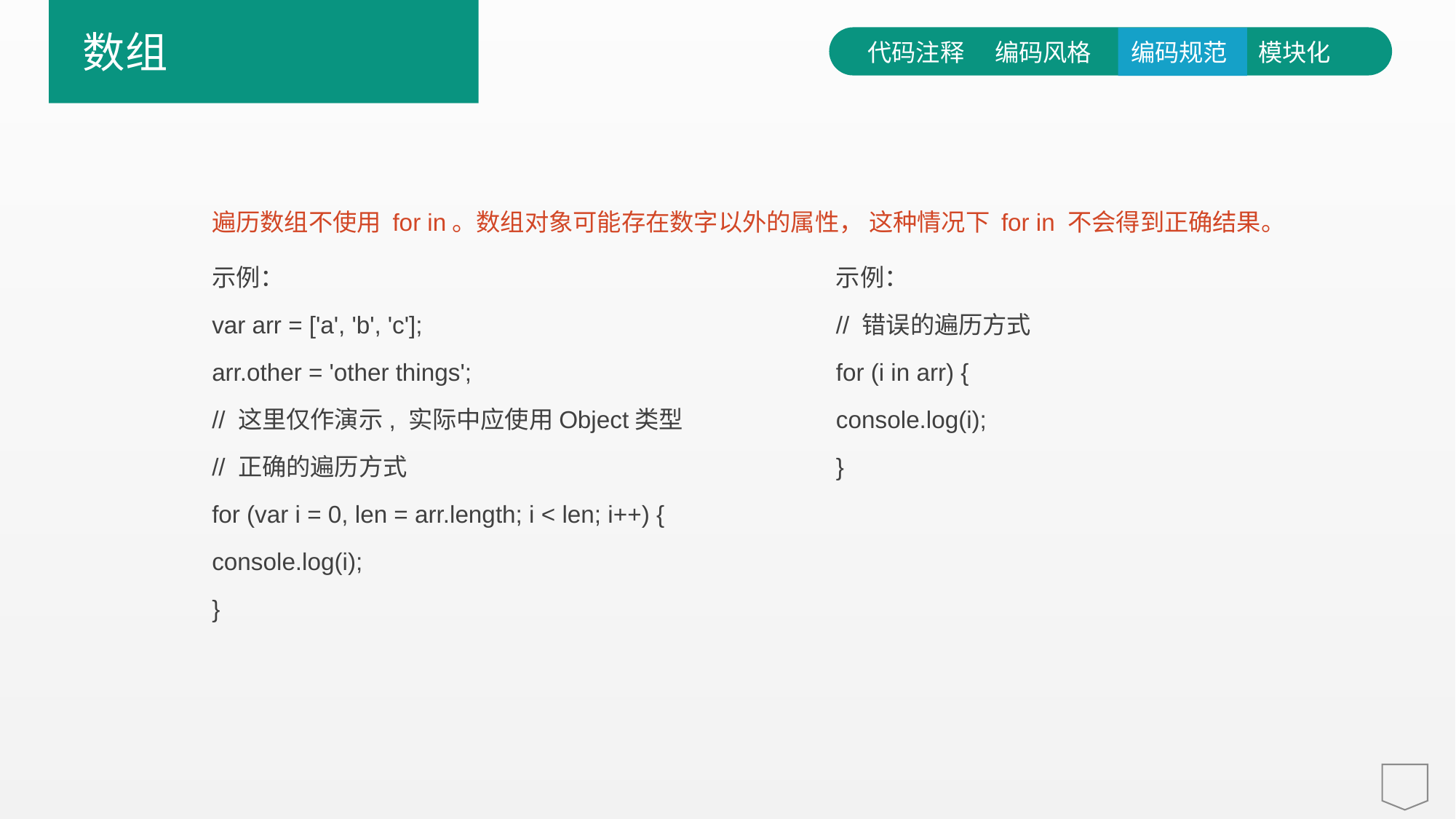

数组

代码注释
编码风格
编码规范
模块化
遍历数组不使用 for in。数组对象可能存在数字以外的属性， 这种情况下 for in 不会得到正确结果。
e7d195523061f1c0600ade85ab8d19863d296bbd6d3c8047FB0A4867354E4F1E3A7DEAE3C4C4B5C9777EC9E9D7F78045DB0296A4194571101A21F67FC7D6C39966CE50B69116E2EE84E571E25F3C0CCE19B7BA3F947E0899F8B654DDF63CBC54889BD665B879A243CED6339B4F4AAD5F6D1EDF9135418660BA3FBA18744DAFA98EABC1EED731EA6833863FD2C33712174ACE2AD755DACFBF
示例：
var arr = ['a', 'b', 'c'];
arr.other = 'other things';
// 这里仅作演示, 实际中应使用Object类型
// 正确的遍历方式
for (var i = 0, len = arr.length; i < len; i++) {
console.log(i);
}

示例：
// 错误的遍历方式
for (i in arr) {
console.log(i);
}